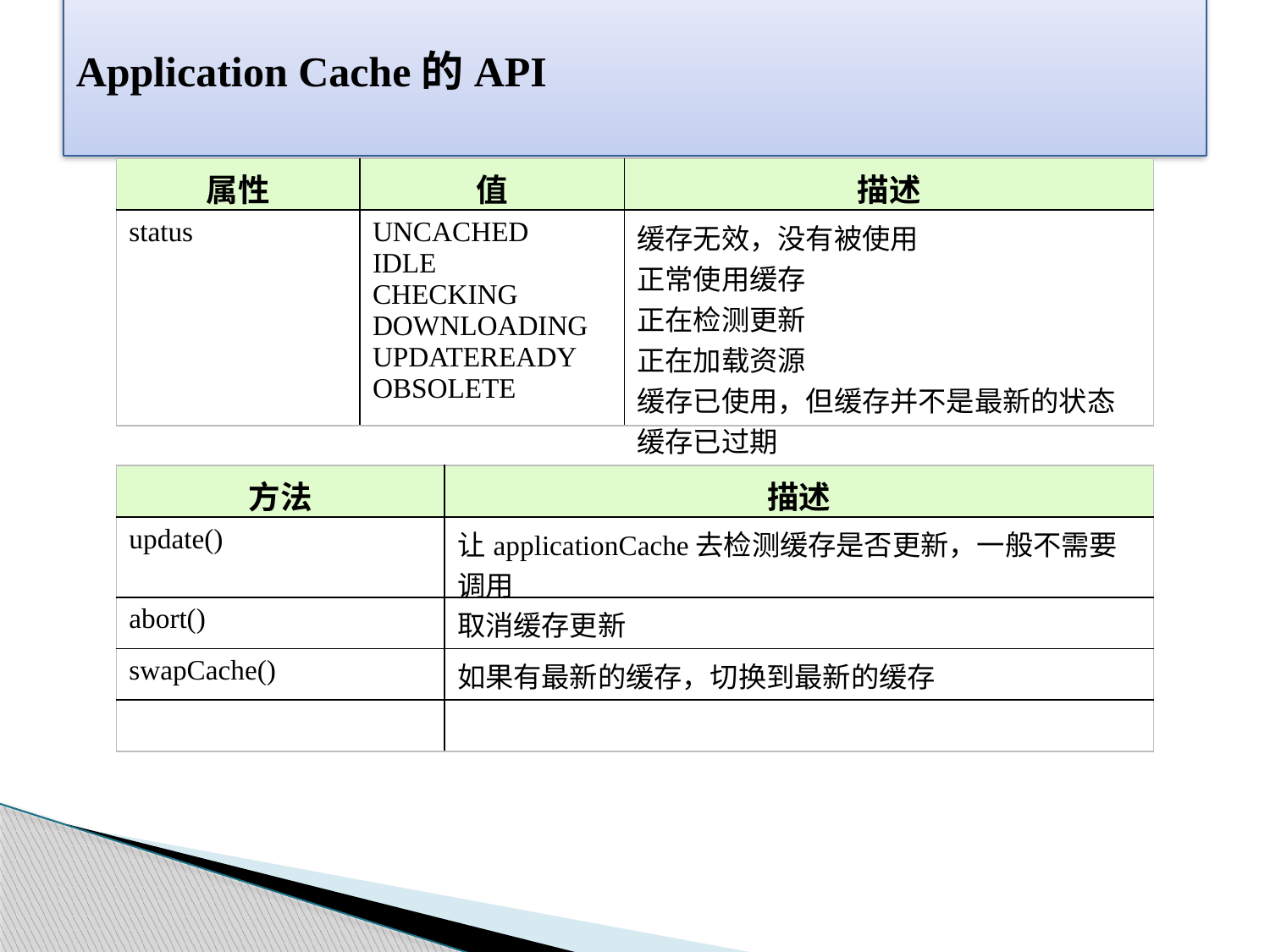

# Application Cache的API
| 属性 | 值 | 描述 |
| --- | --- | --- |
| status | UNCACHED IDLE CHECKING DOWNLOADING UPDATEREADY OBSOLETE | 缓存无效，没有被使用 正常使用缓存 正在检测更新 正在加载资源 缓存已使用，但缓存并不是最新的状态 缓存已过期 |
| 方法 | 描述 |
| --- | --- |
| update() | 让applicationCache去检测缓存是否更新，一般不需要调用 |
| abort() | 取消缓存更新 |
| swapCache() | 如果有最新的缓存，切换到最新的缓存 |
|  |  |